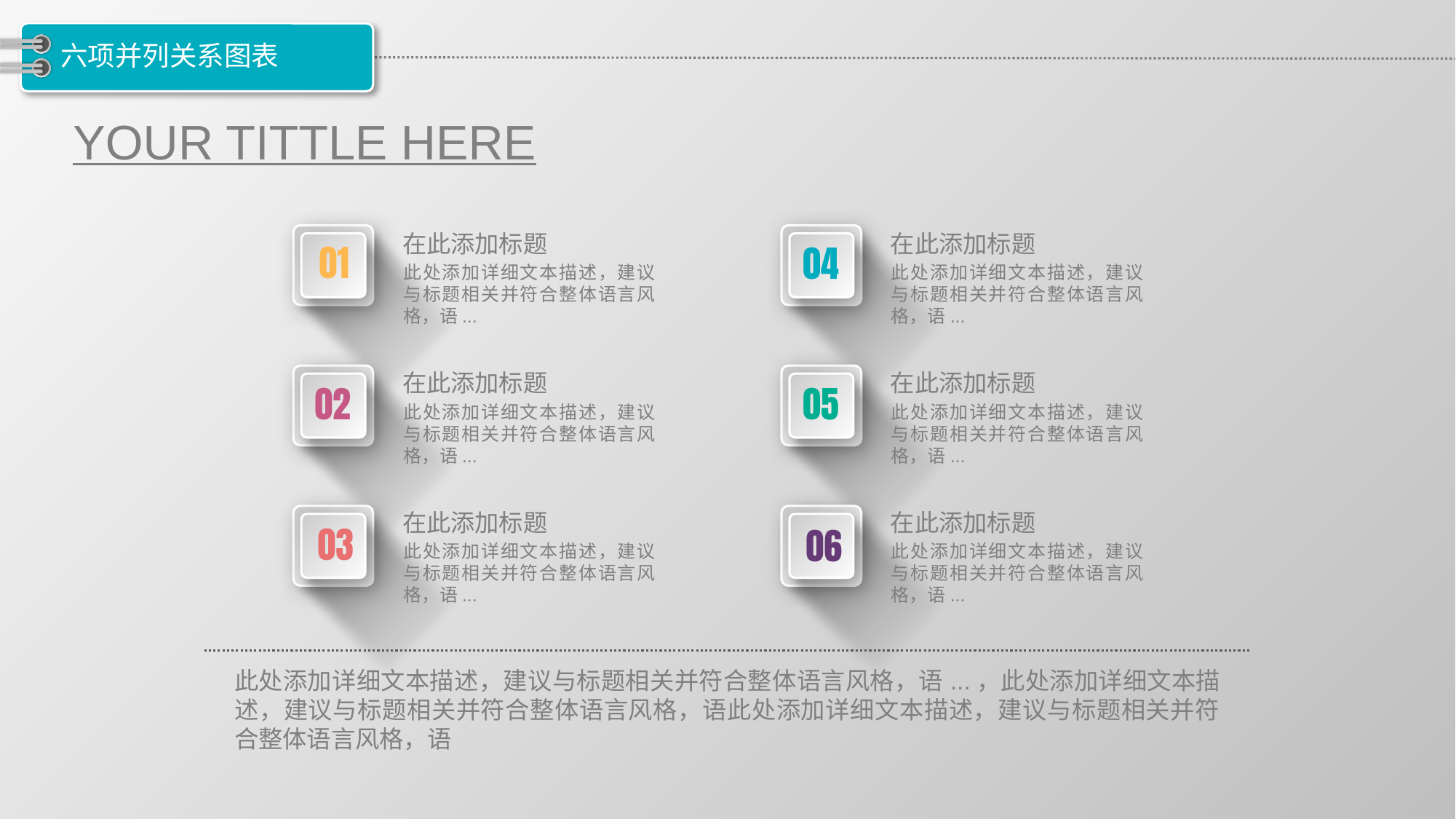

# 六项并列关系图表
YOUR TITTLE HERE
在此添加标题
此处添加详细文本描述，建议与标题相关并符合整体语言风格，语...
在此添加标题
此处添加详细文本描述，建议与标题相关并符合整体语言风格，语...

01

04
在此添加标题
此处添加详细文本描述，建议与标题相关并符合整体语言风格，语...
在此添加标题
此处添加详细文本描述，建议与标题相关并符合整体语言风格，语...

02

05
在此添加标题
此处添加详细文本描述，建议与标题相关并符合整体语言风格，语...
在此添加标题
此处添加详细文本描述，建议与标题相关并符合整体语言风格，语...

03

06
此处添加详细文本描述，建议与标题相关并符合整体语言风格，语...，此处添加详细文本描述，建议与标题相关并符合整体语言风格，语此处添加详细文本描述，建议与标题相关并符合整体语言风格，语